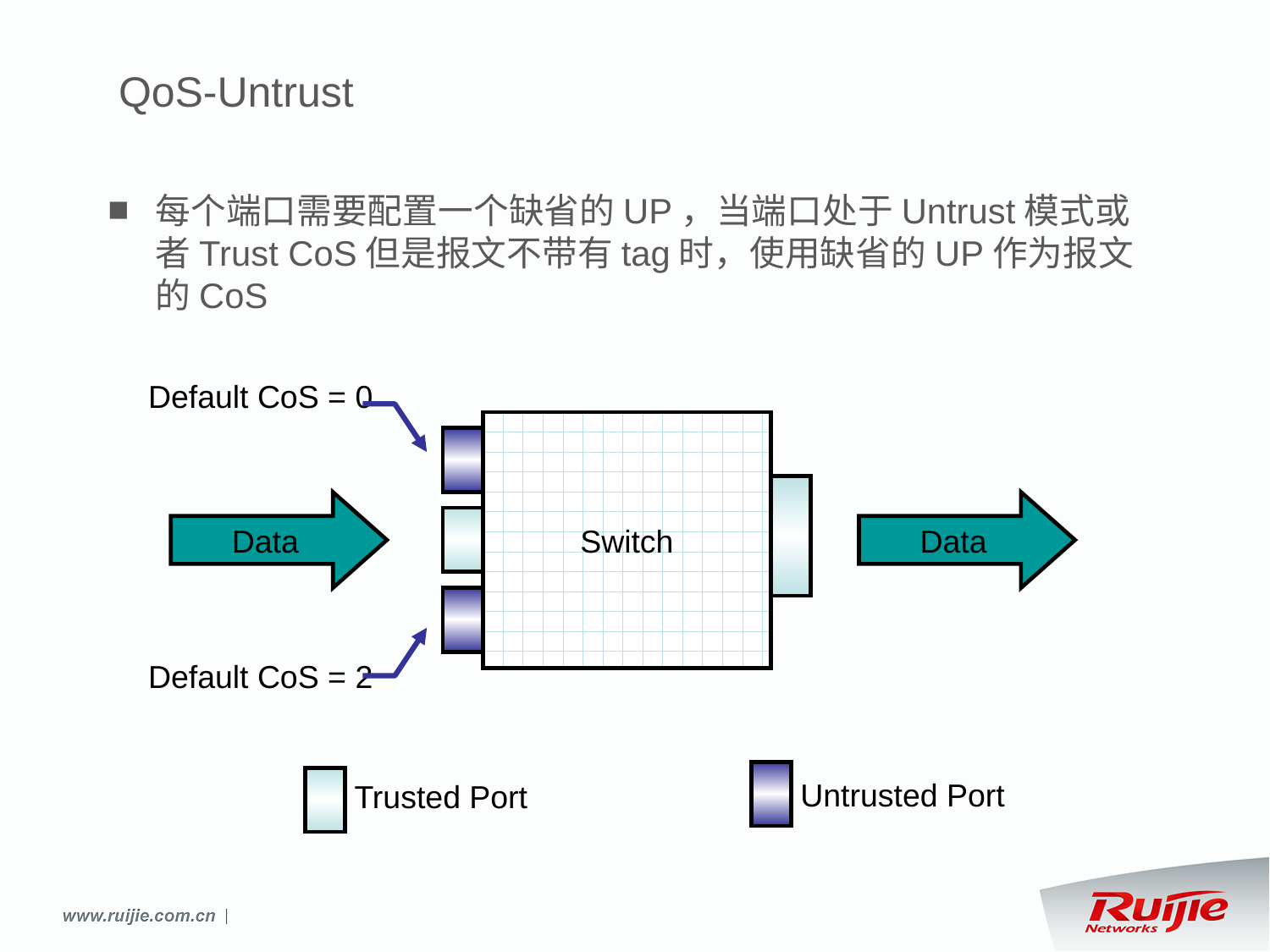

# QoS-Untrust
每个端口需要配置一个缺省的UP，当端口处于Untrust模式或者Trust CoS但是报文不带有tag时，使用缺省的UP作为报文的CoS
Default CoS = 0

Switch

Data
Data

Default CoS = 2

Untrusted Port
Trusted Port